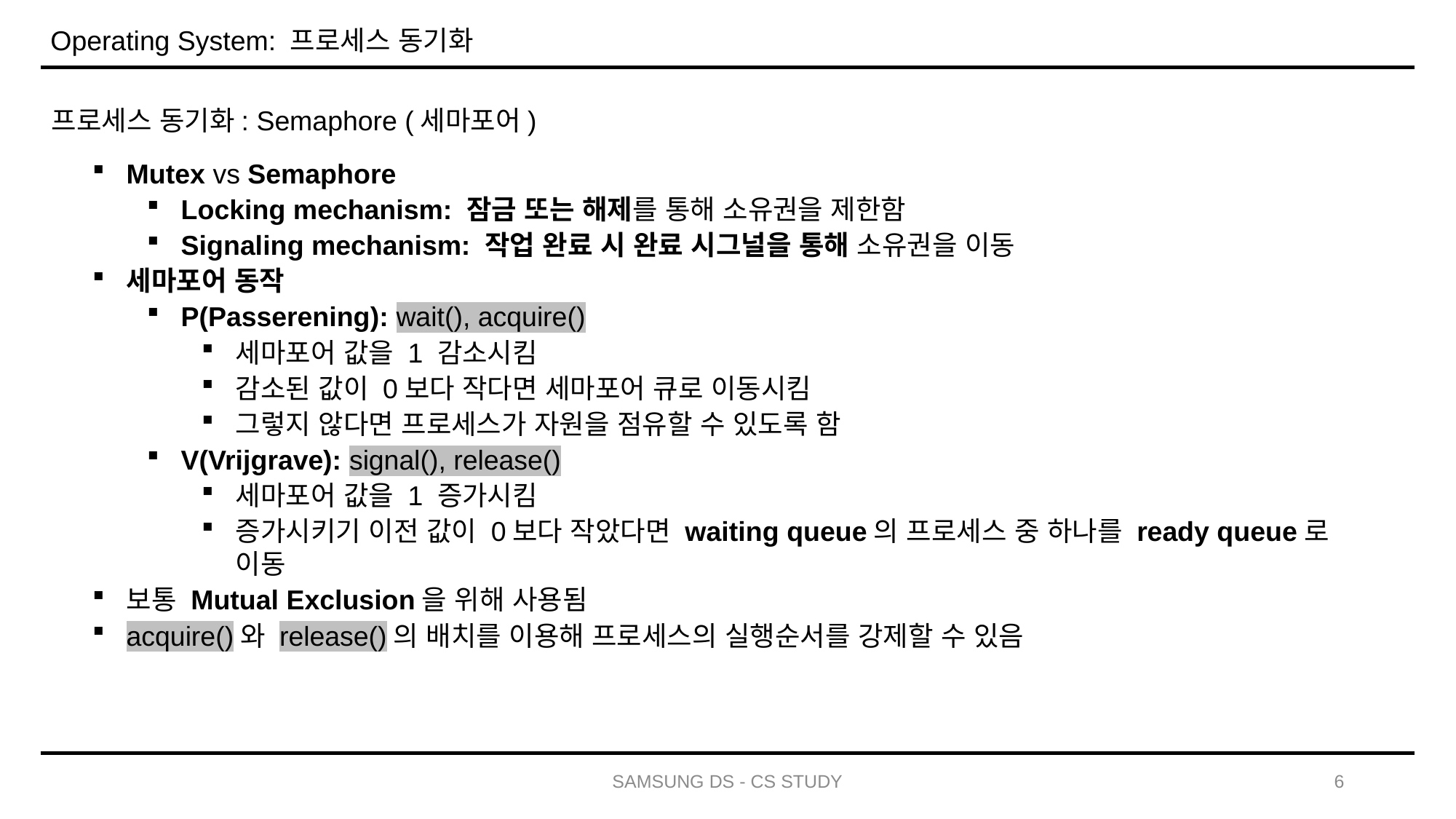

Operating System: 프로세스 동기화
프로세스 동기화: Semaphore (세마포어)
Mutex vs Semaphore
Locking mechanism: 잠금 또는 해제를 통해 소유권을 제한함
Signaling mechanism: 작업 완료 시 완료 시그널을 통해 소유권을 이동
세마포어 동작
P(Passerening): wait(), acquire()
세마포어 값을 1 감소시킴
감소된 값이 0보다 작다면 세마포어 큐로 이동시킴
그렇지 않다면 프로세스가 자원을 점유할 수 있도록 함
V(Vrijgrave): signal(), release()
세마포어 값을 1 증가시킴
증가시키기 이전 값이 0보다 작았다면 waiting queue의 프로세스 중 하나를 ready queue로 이동
보통 Mutual Exclusion을 위해 사용됨
acquire()와 release()의 배치를 이용해 프로세스의 실행순서를 강제할 수 있음
SAMSUNG DS - CS STUDY
6